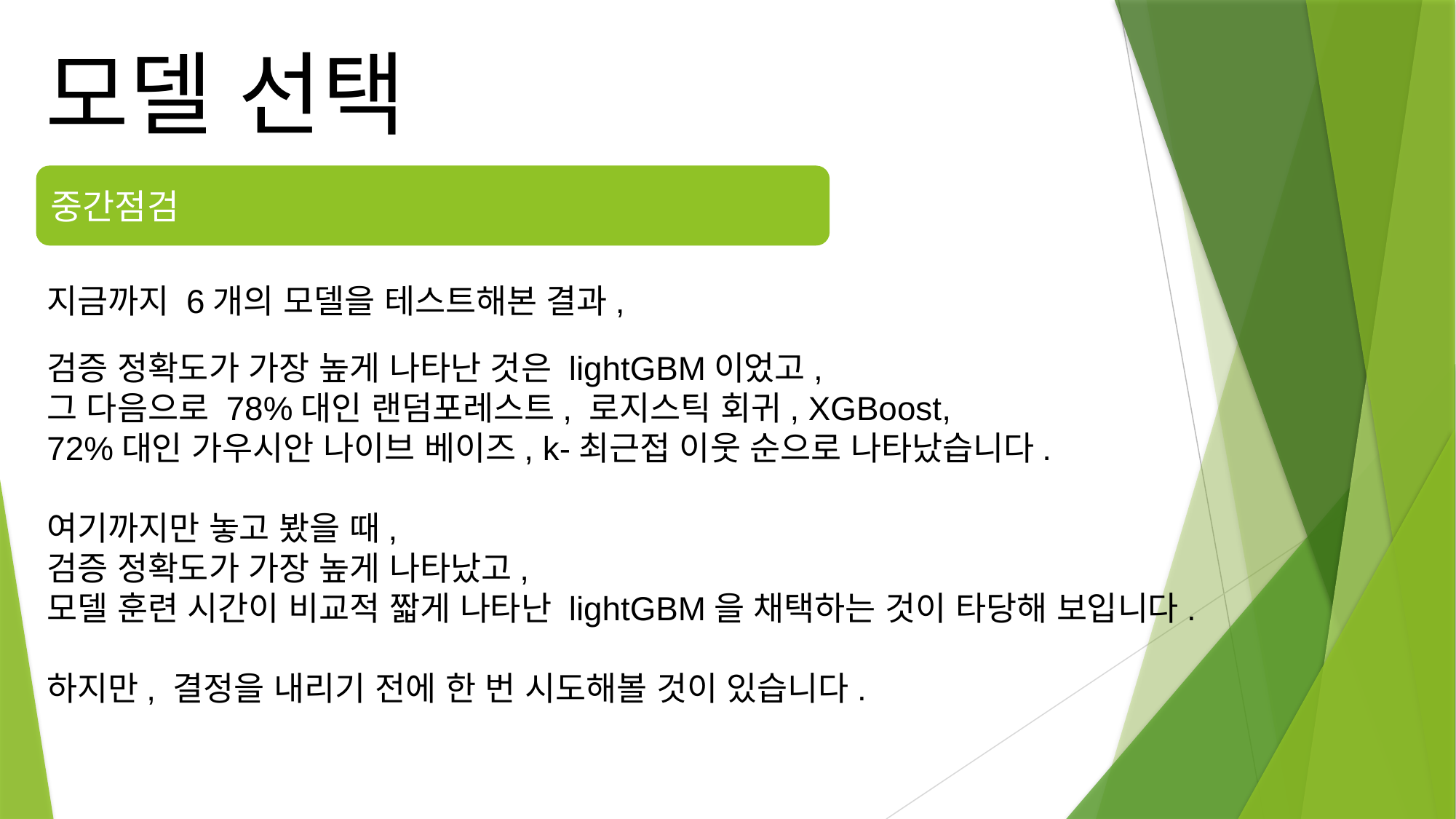

모델 선택
중간점검
지금까지 6개의 모델을 테스트해본 결과,

검증 정확도가 가장 높게 나타난 것은 lightGBM이었고,
그 다음으로 78%대인 랜덤포레스트, 로지스틱 회귀, XGBoost,
72%대인 가우시안 나이브 베이즈, k-최근접 이웃 순으로 나타났습니다.

여기까지만 놓고 봤을 때,
검증 정확도가 가장 높게 나타났고,
모델 훈련 시간이 비교적 짧게 나타난 lightGBM을 채택하는 것이 타당해 보입니다.

하지만, 결정을 내리기 전에 한 번 시도해볼 것이 있습니다.